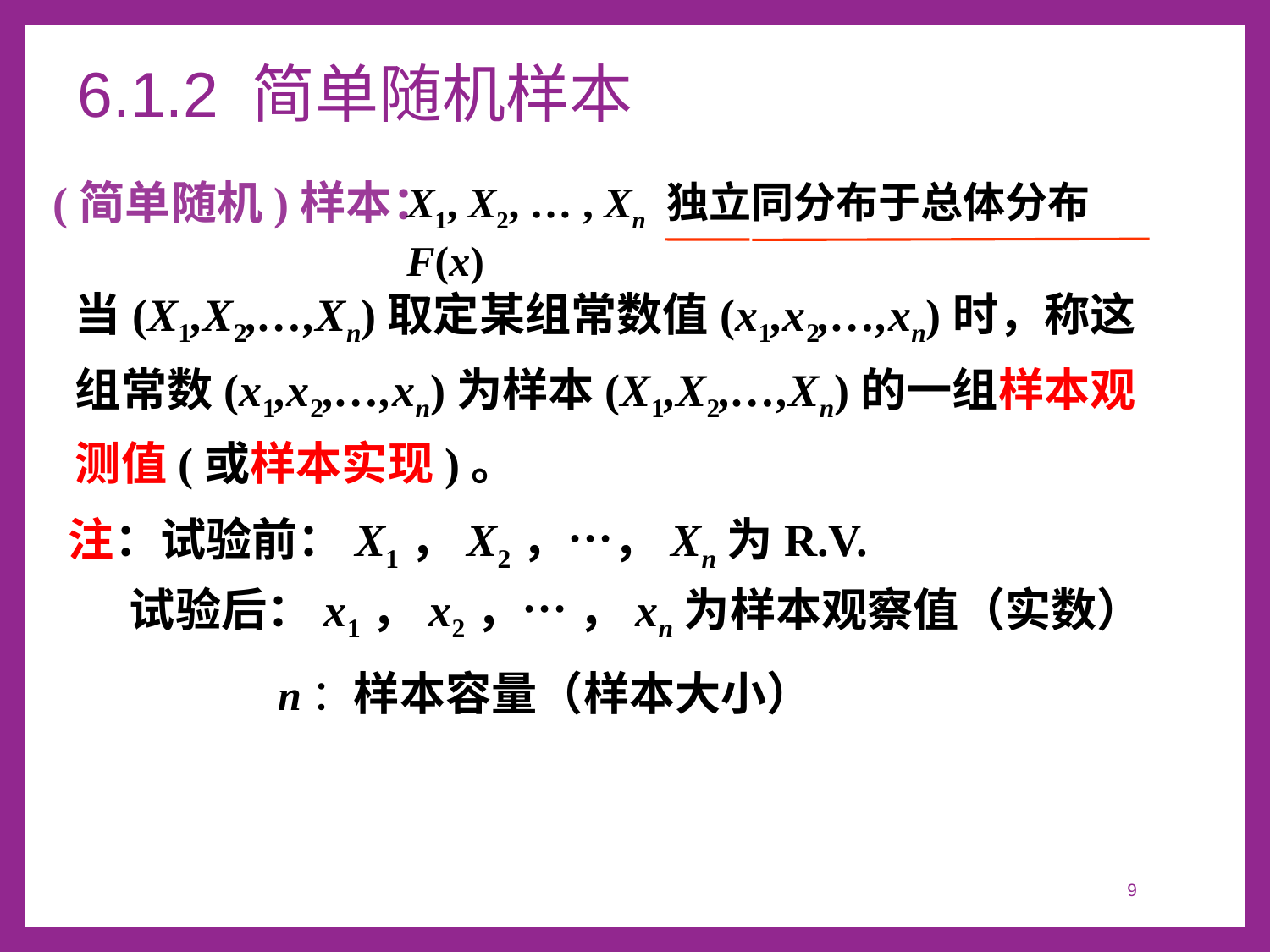

# 6.1.2 简单随机样本
(简单随机)样本：
X1, X2, … , Xn 独立同分布于总体分布F(x)

当(X1,X2,…,Xn)取定某组常数值(x1,x2,…,xn)时，称这组常数(x1,x2,…,xn)为样本(X1,X2,…,Xn)的一组样本观测值(或样本实现)。
注：试验前：X1，X2，…，Xn为R.V.
试验后：x1，x2，… ，xn为样本观察值（实数）
n：样本容量（样本大小）
9